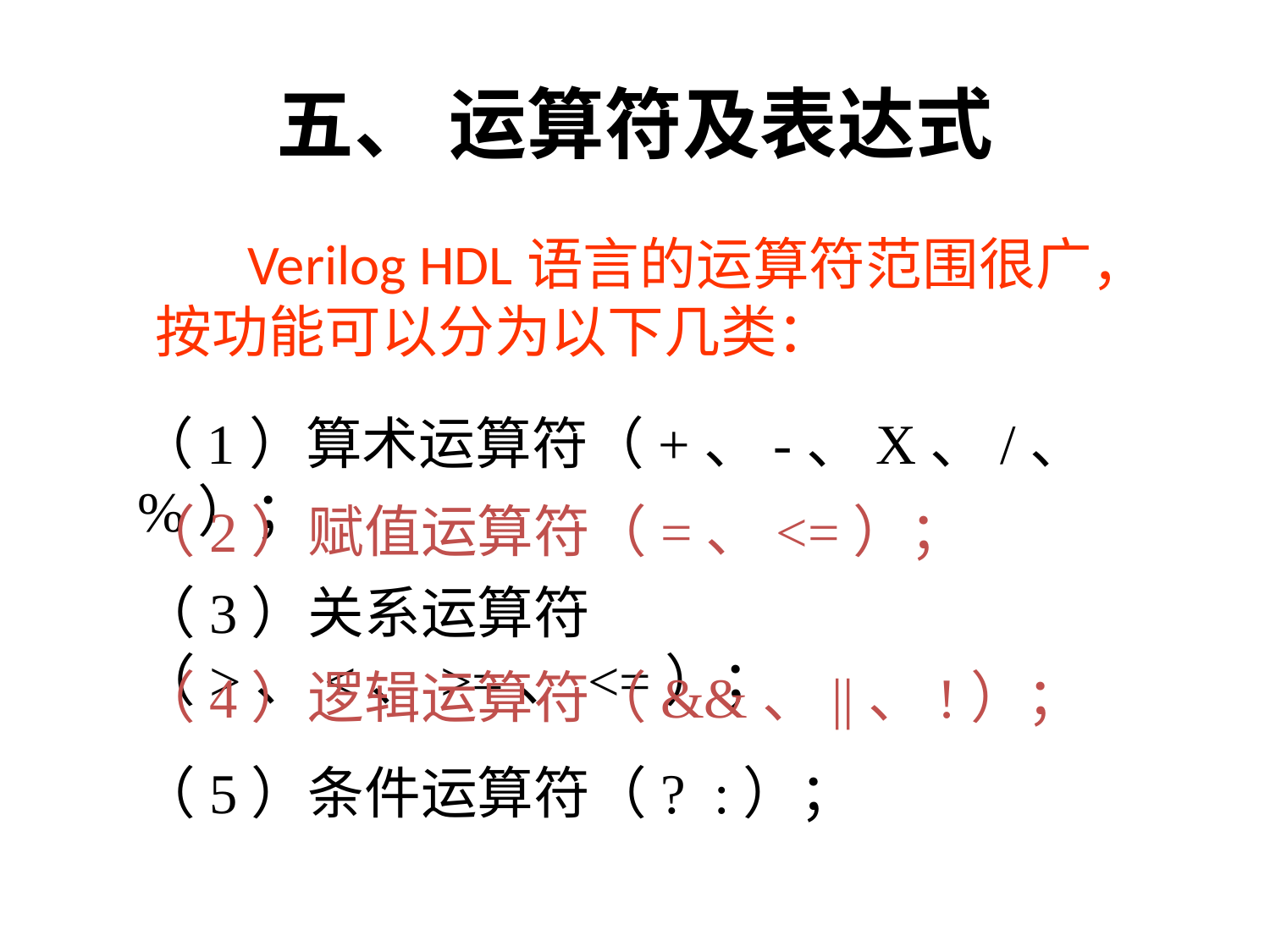

# 五、 运算符及表达式
           Verilog HDL语言的运算符范围很广，按功能可以分为以下几类：
（1）算术运算符（+、-、X、/、%）；
（2）赋值运算符（=、<=）；
（3）关系运算符（>、<、>=、<=）；
（4）逻辑运算符（&&、||、!）；
（5）条件运算符（?  :）；